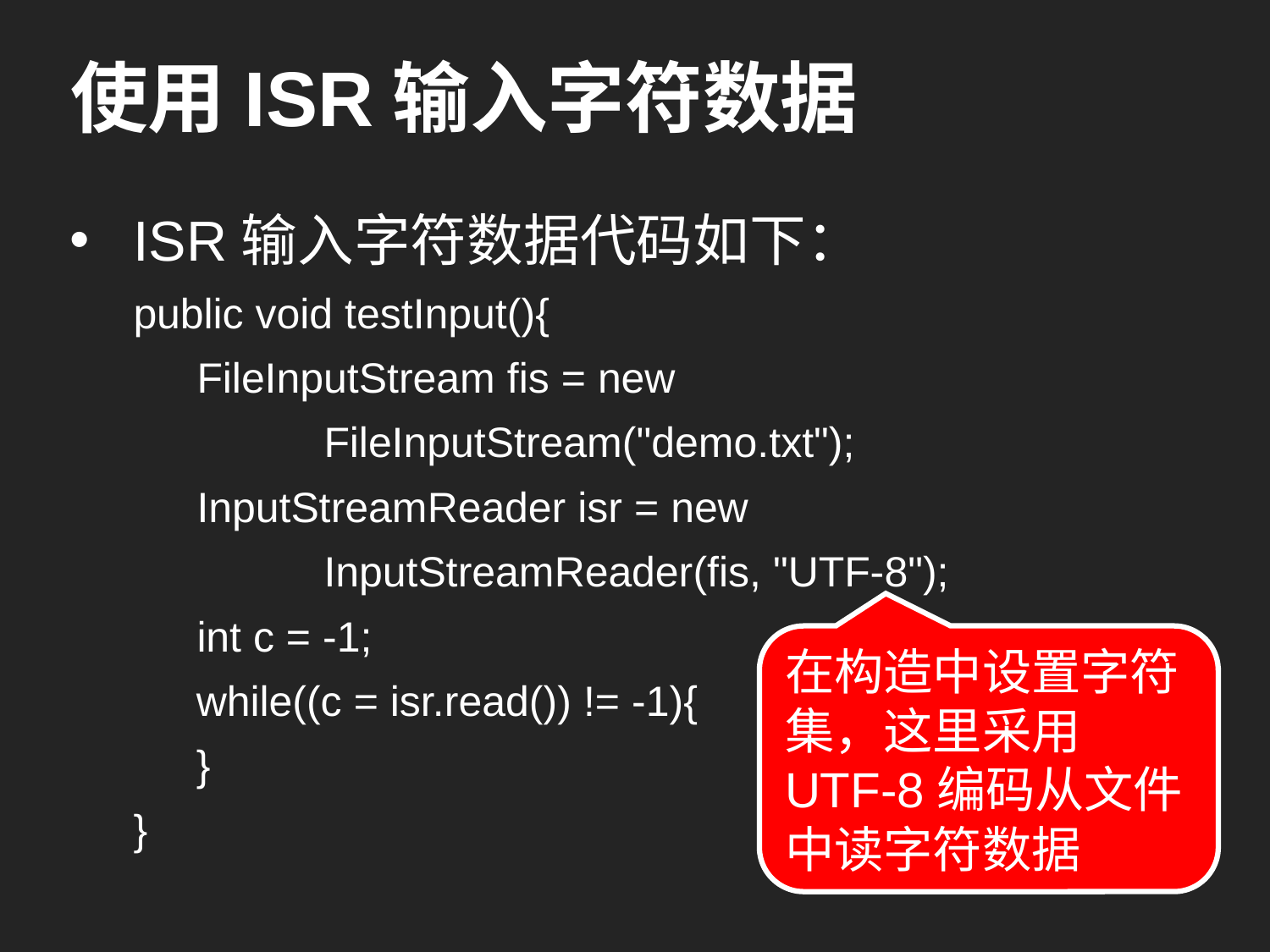

# 使用ISR输入字符数据
ISR输入字符数据代码如下：
public void testInput(){
	FileInputStream fis = new
		FileInputStream("demo.txt");
	InputStreamReader isr = new
		InputStreamReader(fis, "UTF-8");
	int c = -1;
	while((c = isr.read()) != -1){
	}
}
在构造中设置字符集，这里采用UTF-8编码从文件中读字符数据